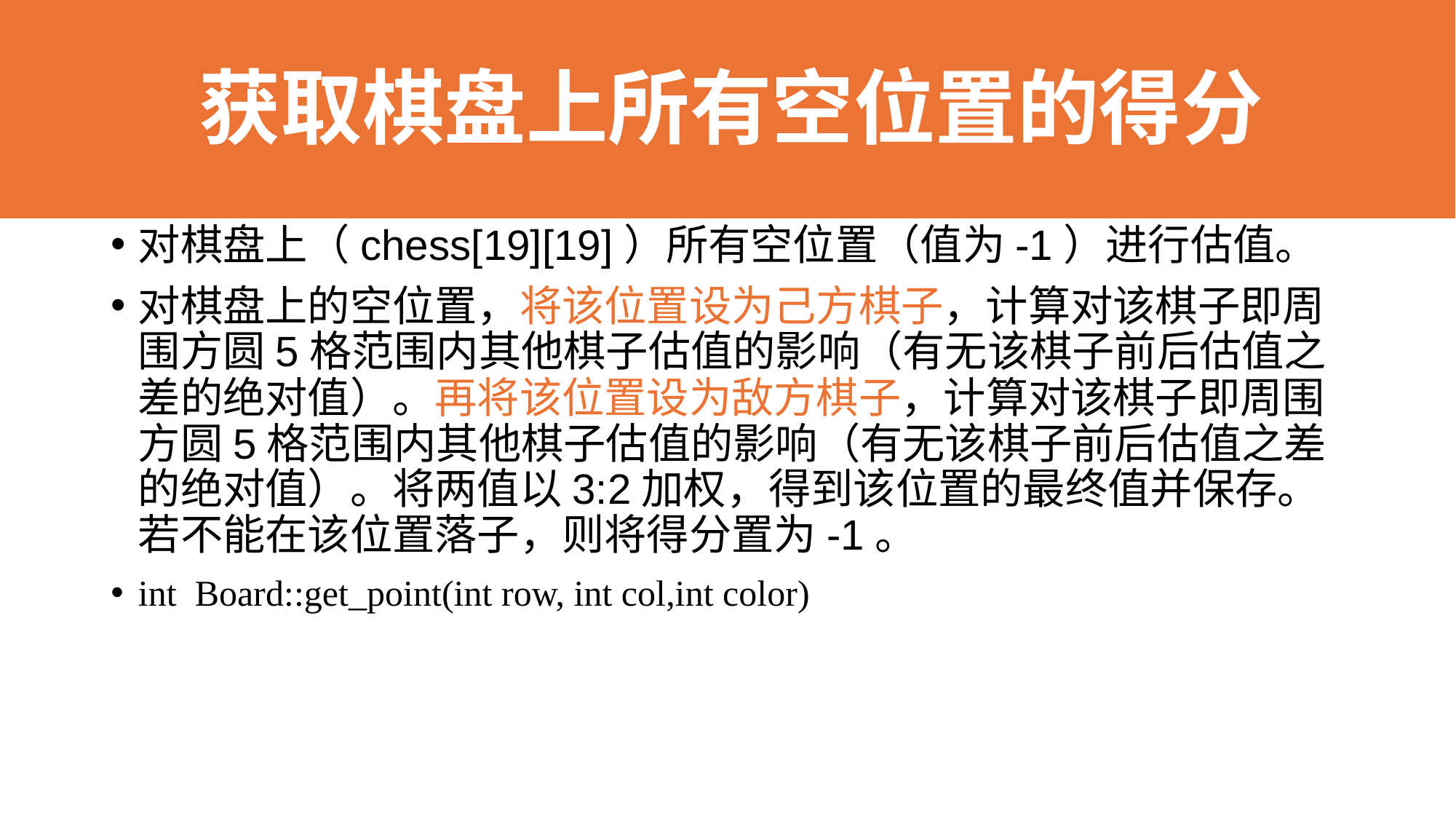

获取棋盘上所有空位置的得分
#
对棋盘上（chess[19][19]）所有空位置（值为-1）进行估值。
对棋盘上的空位置，将该位置设为己方棋子，计算对该棋子即周围方圆5格范围内其他棋子估值的影响（有无该棋子前后估值之差的绝对值）。再将该位置设为敌方棋子，计算对该棋子即周围方圆5格范围内其他棋子估值的影响（有无该棋子前后估值之差的绝对值）。将两值以3:2加权，得到该位置的最终值并保存。若不能在该位置落子，则将得分置为-1。
int  Board::get_point(int row, int col,int color)